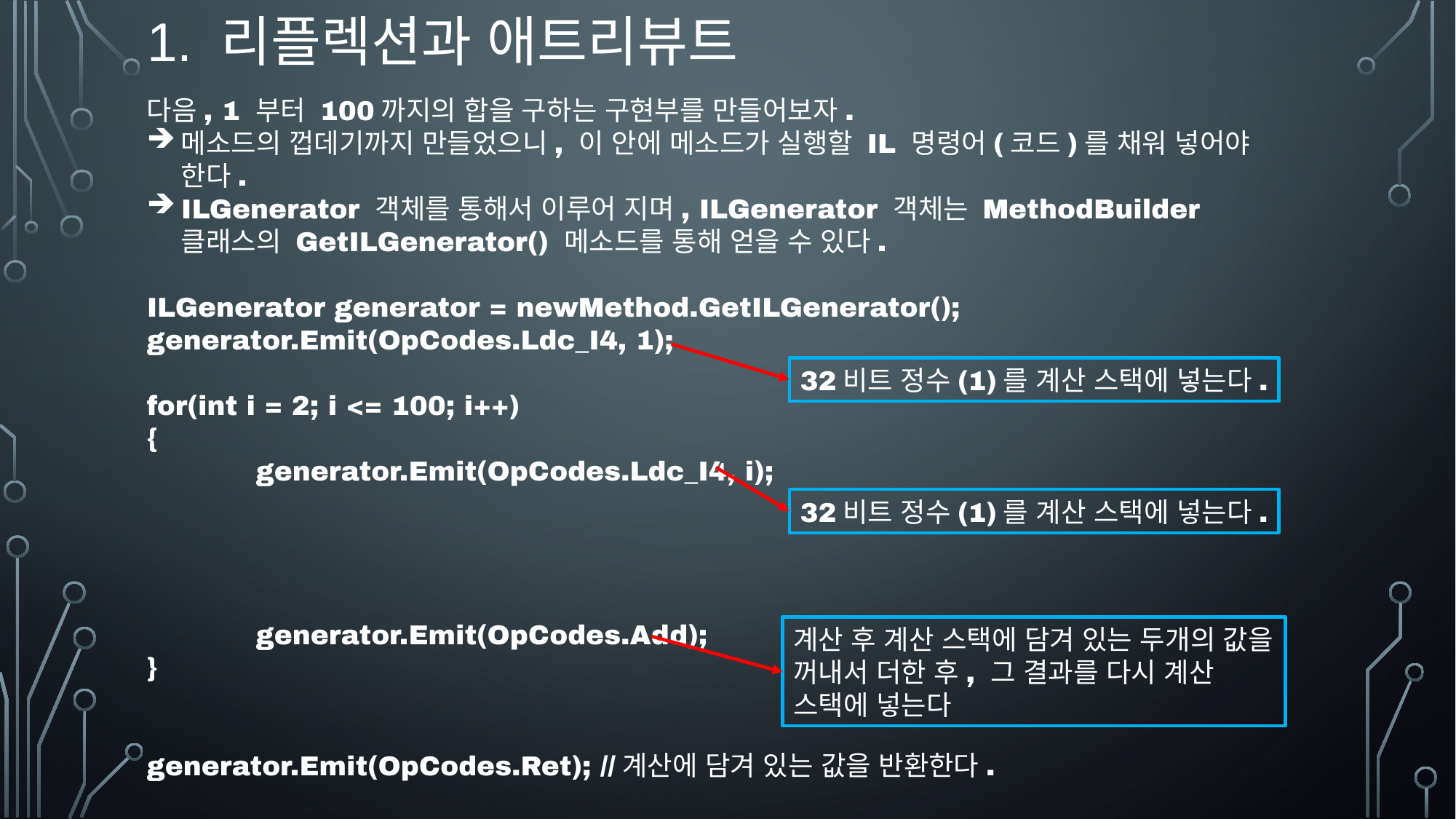

# 1. 리플렉션과 애트리뷰트
다음, 1 부터 100까지의 합을 구하는 구현부를 만들어보자.
메소드의 껍데기까지 만들었으니, 이 안에 메소드가 실행할 IL 명령어(코드)를 채워 넣어야 한다.
ILGenerator 객체를 통해서 이루어 지며, ILGenerator 객체는 MethodBuilder 클래스의 GetILGenerator() 메소드를 통해 얻을 수 있다.

ILGenerator generator = newMethod.GetILGenerator();
generator.Emit(OpCodes.Ldc_I4, 1);

for(int i = 2; i <= 100; i++)
{
	generator.Emit(OpCodes.Ldc_I4, i);

	generator.Emit(OpCodes.Add);
}

generator.Emit(OpCodes.Ret); //계산에 담겨 있는 값을 반환한다.
32비트 정수(1)를 계산 스택에 넣는다.
32비트 정수(1)를 계산 스택에 넣는다.
계산 후 계산 스택에 담겨 있는 두개의 값을 꺼내서 더한 후, 그 결과를 다시 계산 스택에 넣는다